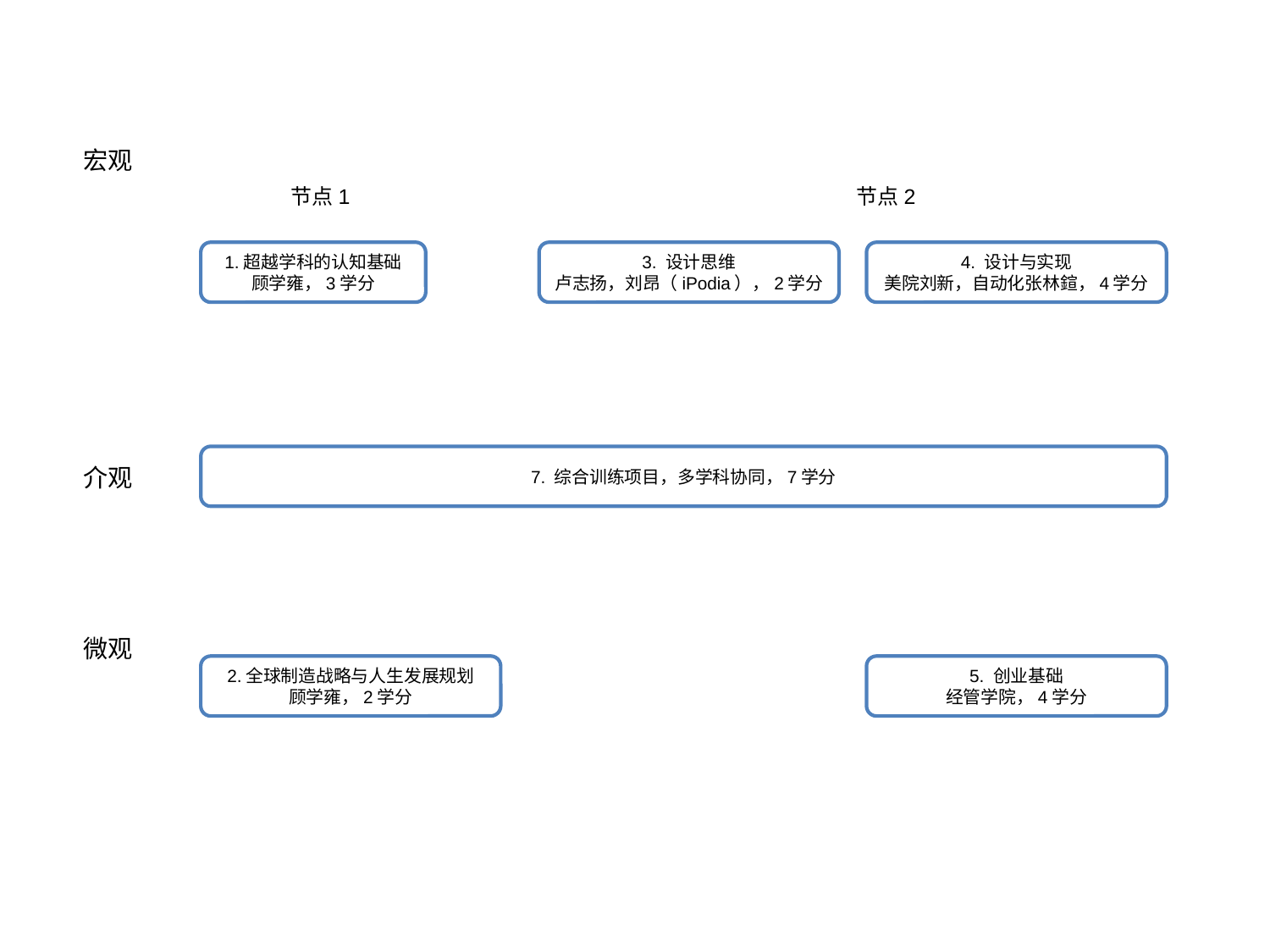

宏观
节点1
节点2
3. 设计思维
卢志扬，刘昂（iPodia），2学分
4. 设计与实现
美院刘新，自动化张林鍹，4学分
1.超越学科的认知基础
顾学雍，3学分
7. 综合训练项目，多学科协同，7学分
介观
微观
2.全球制造战略与人生发展规划
顾学雍，2学分
5. 创业基础
经管学院，4学分